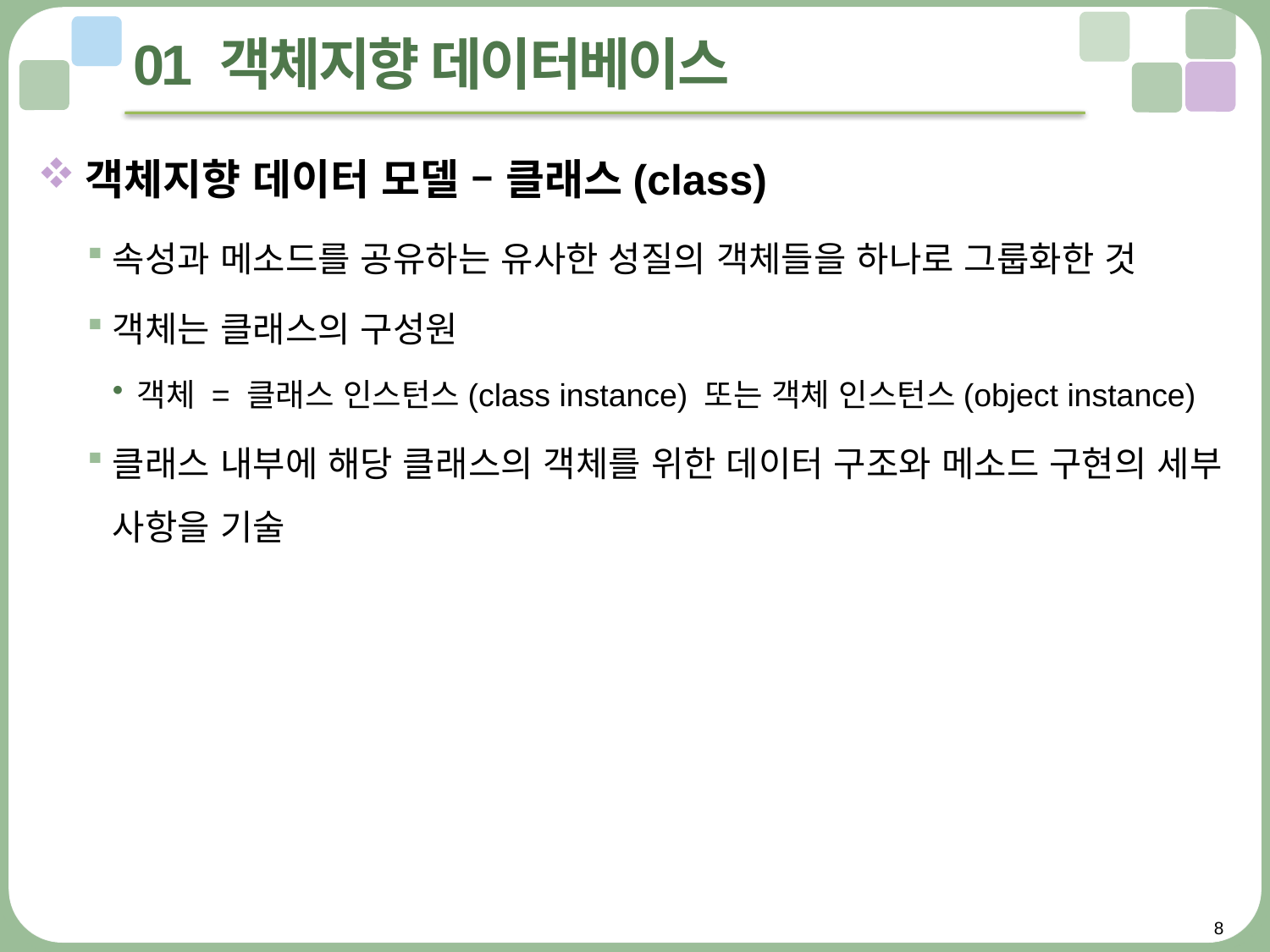

# 01 객체지향 데이터베이스
객체지향 데이터 모델 – 클래스(class)
속성과 메소드를 공유하는 유사한 성질의 객체들을 하나로 그룹화한 것
객체는 클래스의 구성원
객체 = 클래스 인스턴스(class instance) 또는 객체 인스턴스(object instance)
클래스 내부에 해당 클래스의 객체를 위한 데이터 구조와 메소드 구현의 세부 사항을 기술